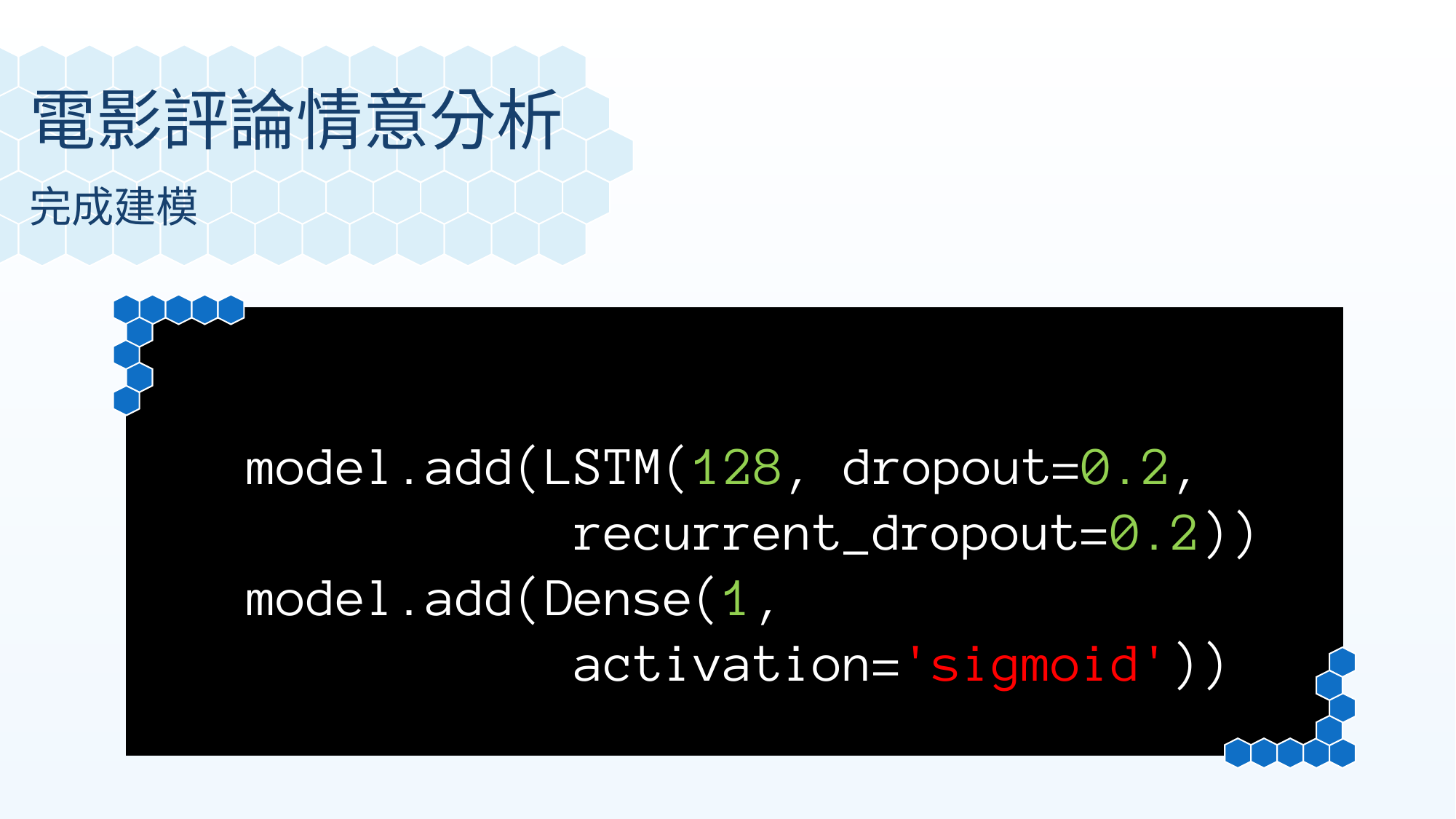

電影評論情意分析
完成建模

model.add(LSTM(128, dropout=0.2,
			recurrent_dropout=0.2))
model.add(Dense(1,
			activation='sigmoid'))